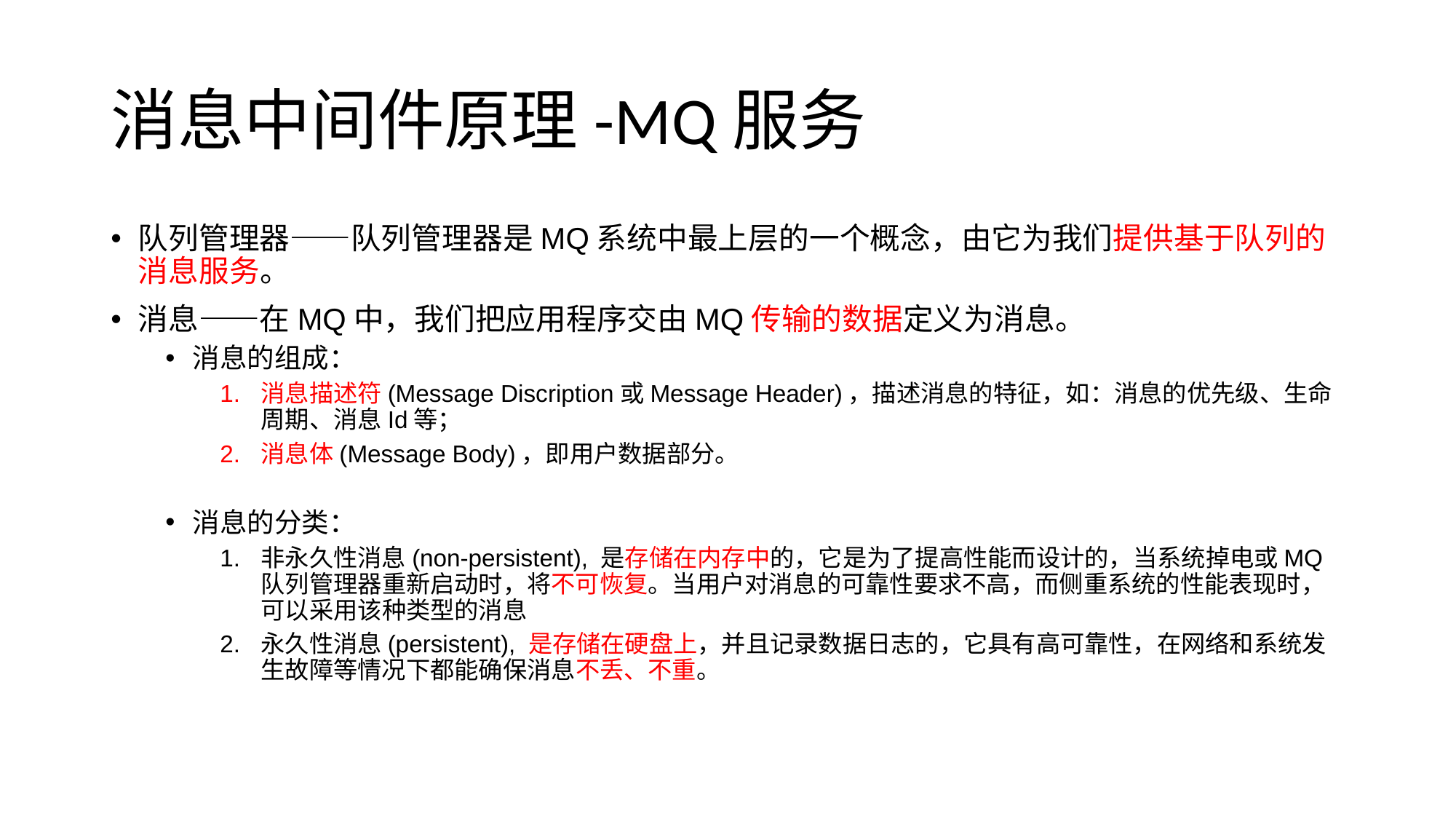

# 消息中间件原理-MQ服务
队列管理器——队列管理器是MQ系统中最上层的一个概念，由它为我们提供基于队列的消息服务。
消息——在MQ中，我们把应用程序交由MQ传输的数据定义为消息。
消息的组成：
消息描述符(Message Discription或Message Header)，描述消息的特征，如：消息的优先级、生命周期、消息Id等；
消息体(Message Body)，即用户数据部分。

消息的分类：
非永久性消息(non-persistent), 是存储在内存中的，它是为了提高性能而设计的，当系统掉电或MQ队列管理器重新启动时，将不可恢复。当用户对消息的可靠性要求不高，而侧重系统的性能表现时，可以采用该种类型的消息
永久性消息(persistent), 是存储在硬盘上，并且记录数据日志的，它具有高可靠性，在网络和系统发生故障等情况下都能确保消息不丢、不重。